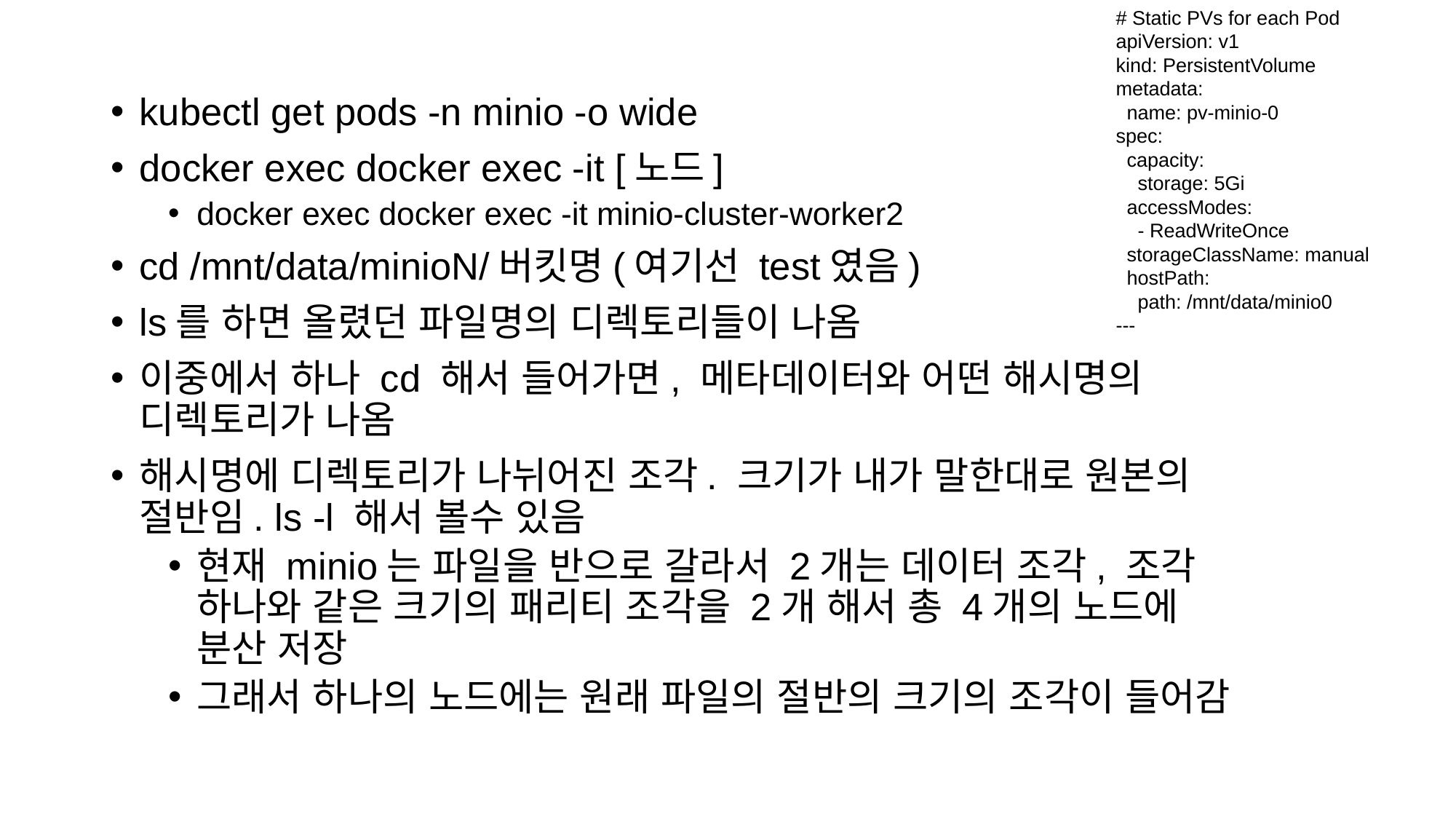

# Static PVs for each Pod
apiVersion: v1
kind: PersistentVolume
metadata:
  name: pv-minio-0
spec:
  capacity:
    storage: 5Gi
  accessModes:
    - ReadWriteOnce
  storageClassName: manual
  hostPath:
    path: /mnt/data/minio0
---
kubectl get pods -n minio -o wide
docker exec docker exec -it [노드]
docker exec docker exec -it minio-cluster-worker2
cd /mnt/data/minioN/버킷명(여기선 test였음)
ls를 하면 올렸던 파일명의 디렉토리들이 나옴
이중에서 하나 cd 해서 들어가면, 메타데이터와 어떤 해시명의 디렉토리가 나옴
해시명에 디렉토리가 나뉘어진 조각. 크기가 내가 말한대로 원본의 절반임. ls -l 해서 볼수 있음
현재 minio는 파일을 반으로 갈라서 2개는 데이터 조각, 조각 하나와 같은 크기의 패리티 조각을 2개 해서 총 4개의 노드에 분산 저장
그래서 하나의 노드에는 원래 파일의 절반의 크기의 조각이 들어감